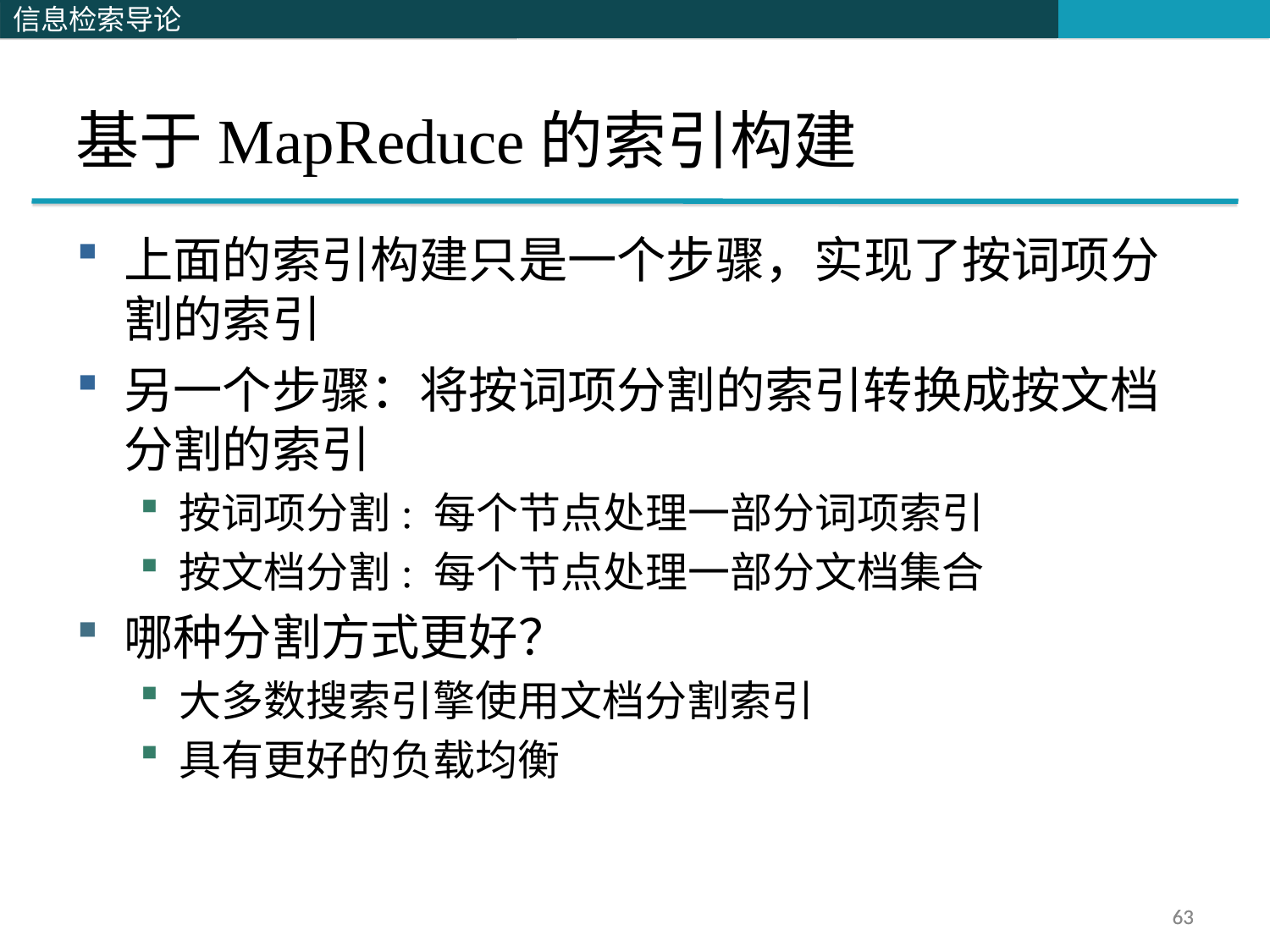

基于MapReduce的索引构建

上面的索引构建只是一个步骤，实现了按词项分割的索引
另一个步骤：将按词项分割的索引转换成按文档分割的索引
按词项分割: 每个节点处理一部分词项索引
按文档分割: 每个节点处理一部分文档集合
哪种分割方式更好？
大多数搜索引擎使用文档分割索引
具有更好的负载均衡

63
63